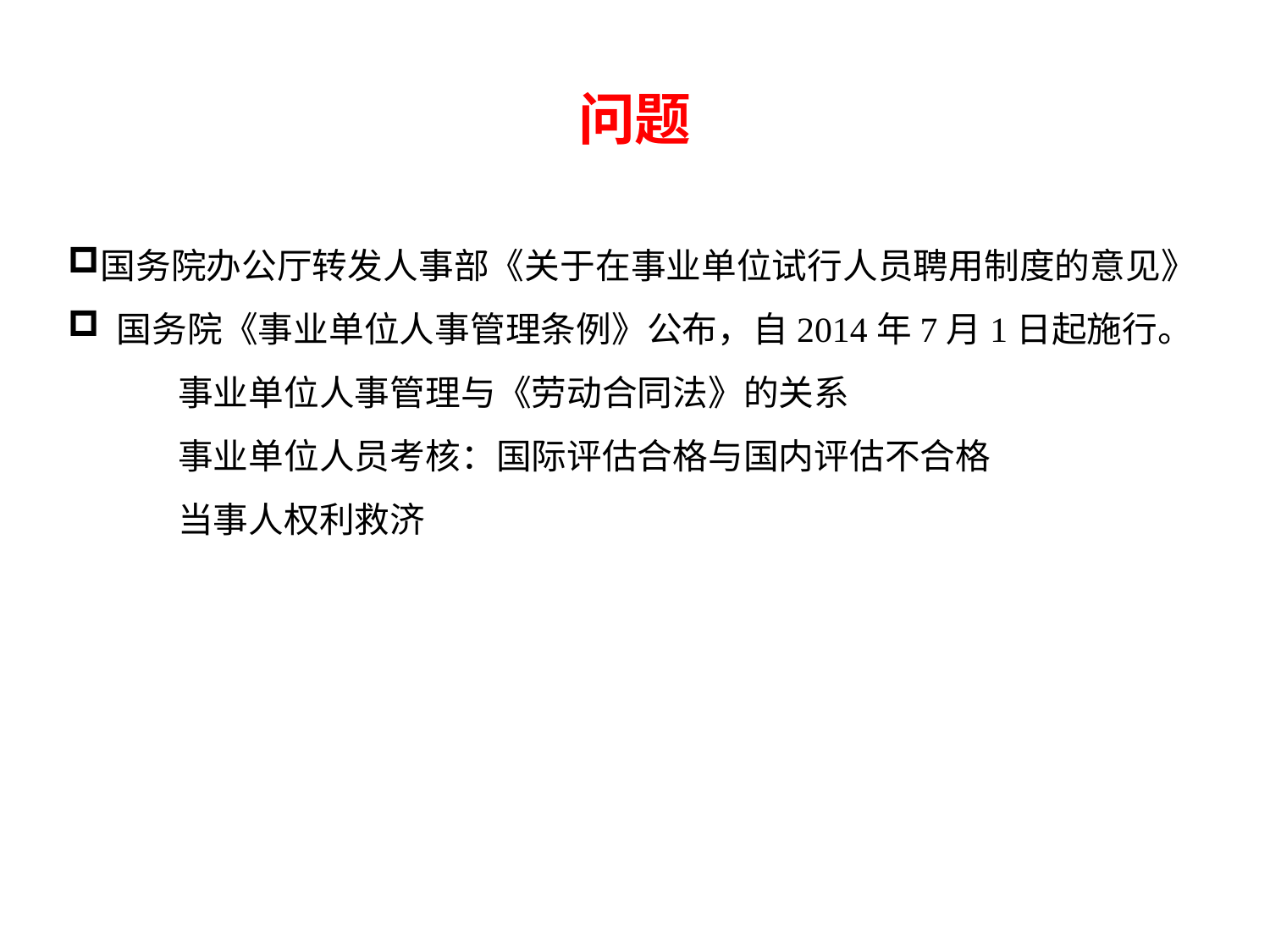

# 问题
国务院办公厅转发人事部《关于在事业单位试行人员聘用制度的意见》
 国务院《事业单位人事管理条例》公布，自2014年7月1日起施行。
             事业单位人事管理与《劳动合同法》的关系
             事业单位人员考核：国际评估合格与国内评估不合格
             当事人权利救济